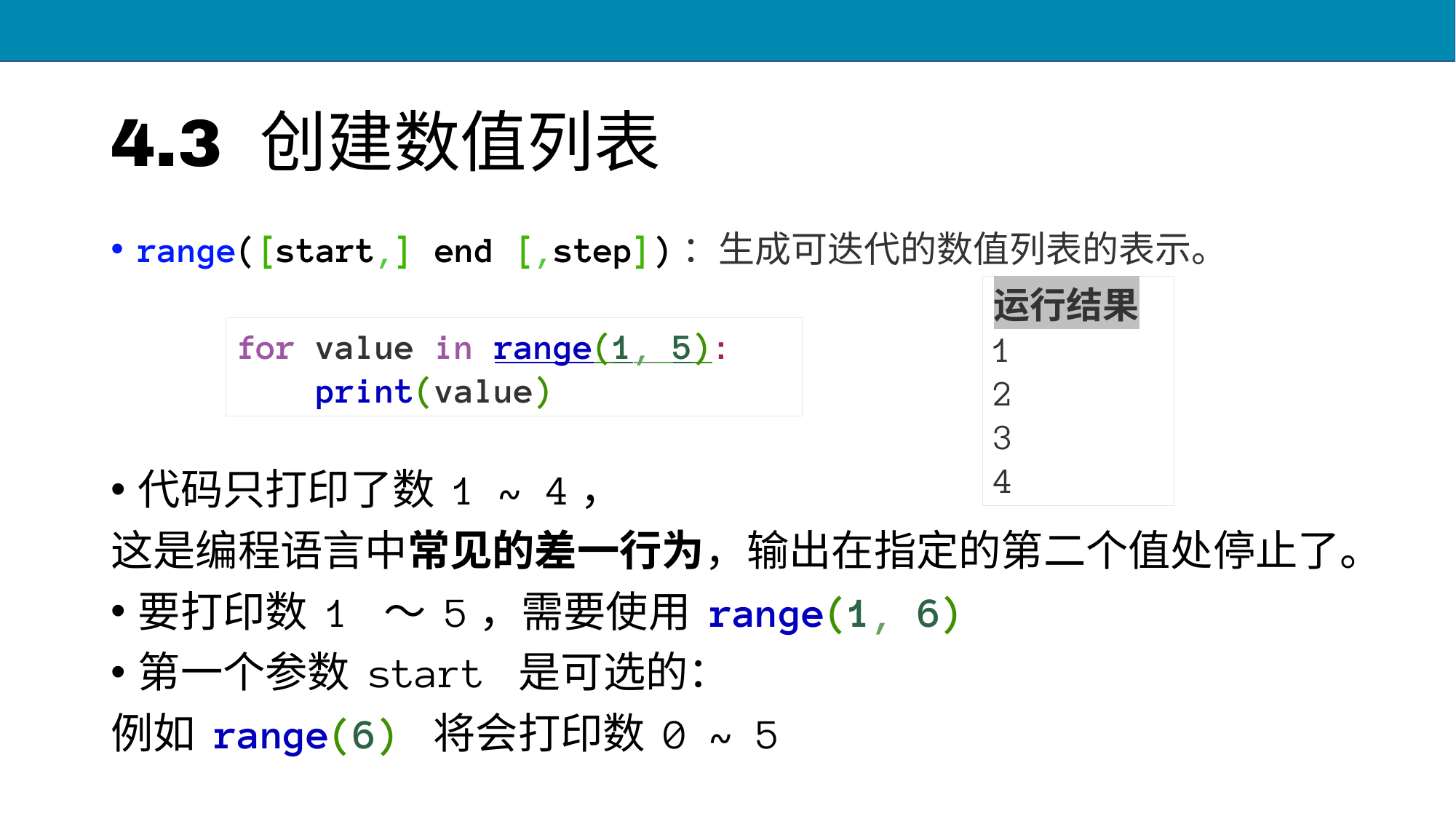

# 4.3 创建数值列表
range([start,] end [,step])：生成可迭代的数值列表的表示。

代码只打印了数 1 ~ 4，
这是编程语言中常见的差一行为，输出在指定的第二个值处停止了。
要打印数 1 ～ 5，需要使用 range(1, 6)
第一个参数 start 是可选的：
例如 range(6) 将会打印数 0 ~ 5
运行结果
1
2
3
4
for value in range(1, 5):
    print(value)